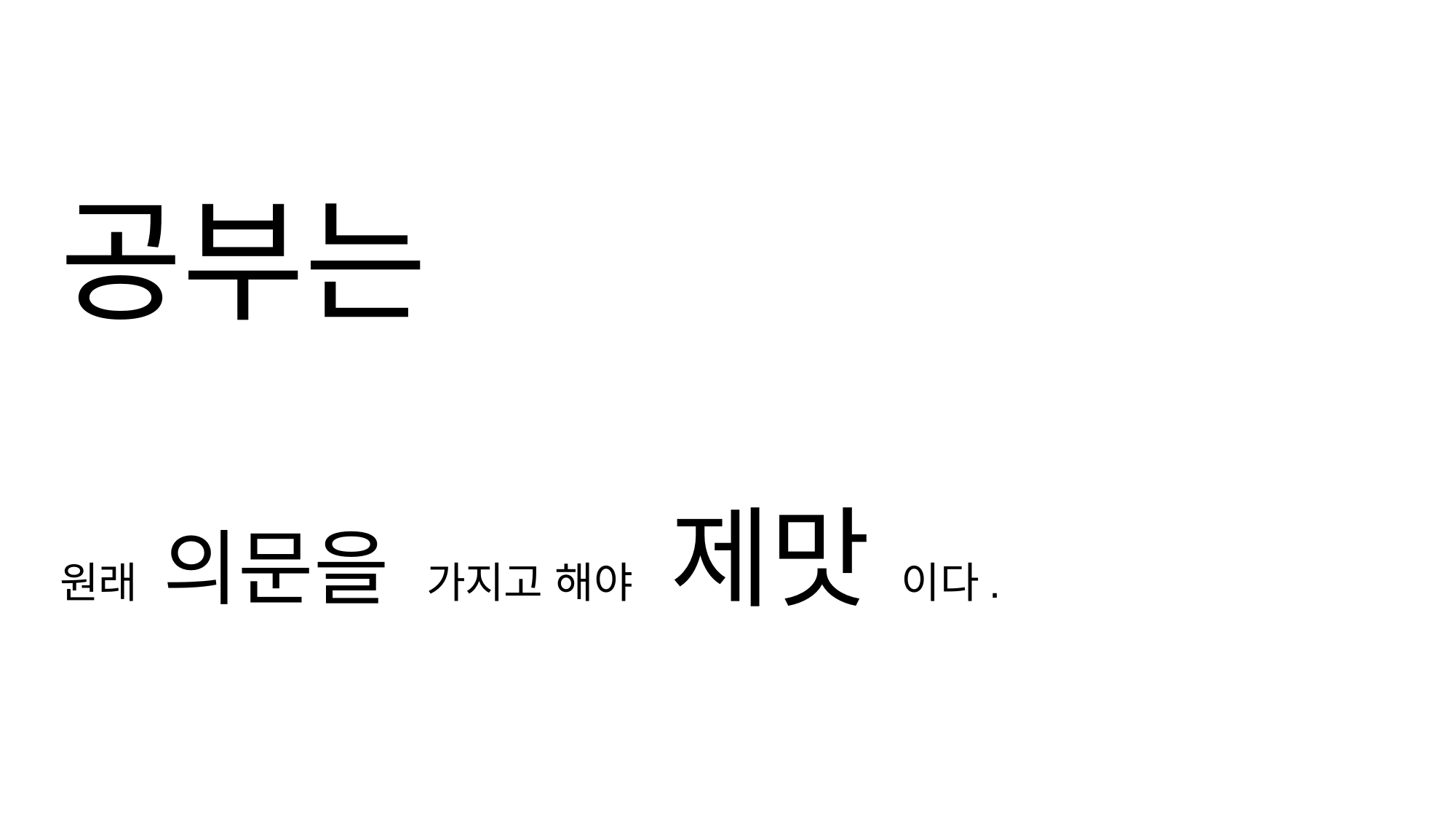

# 공부는 원래 의문을 가지고 해야 제맛 이다.